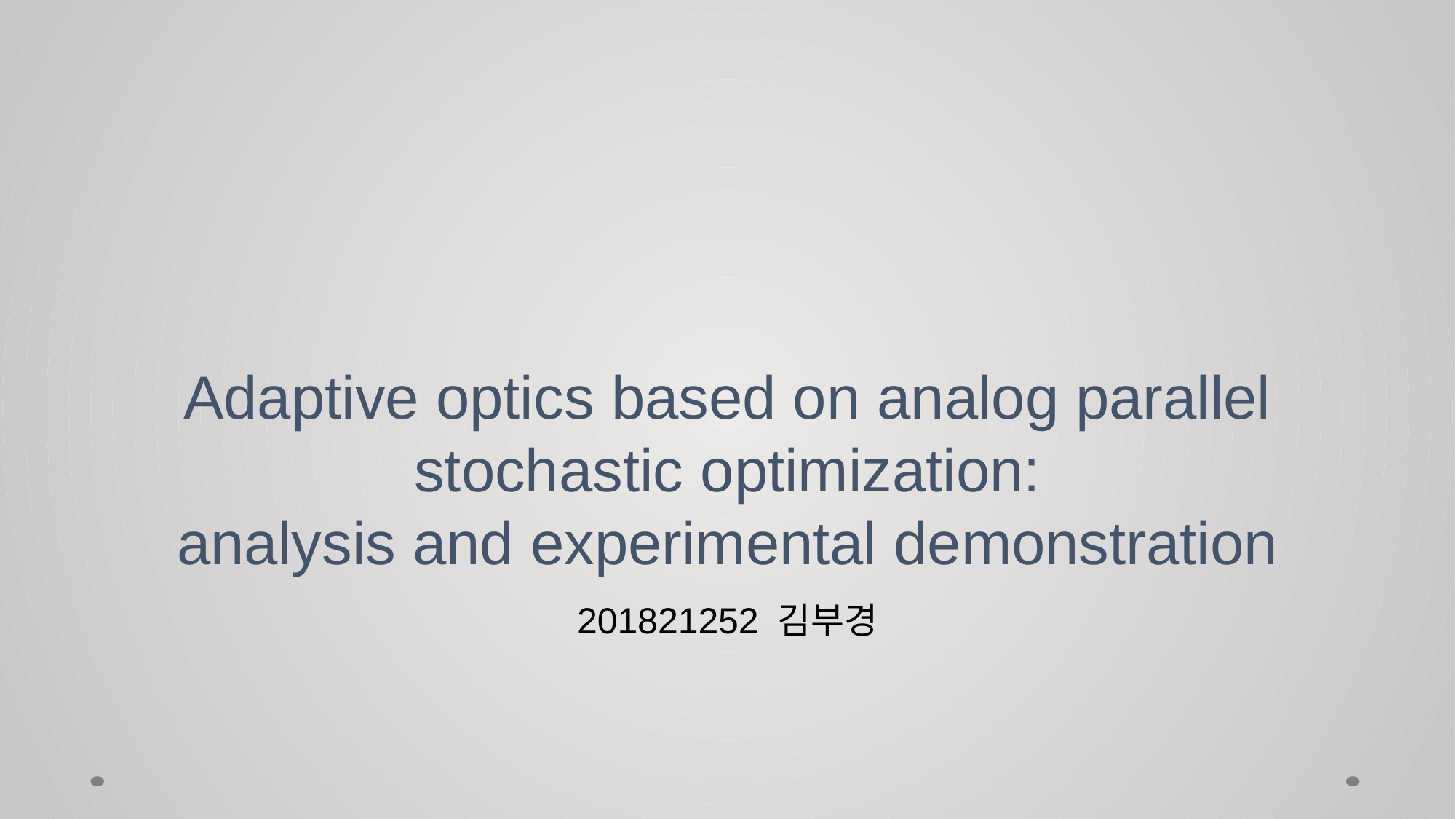

# Adaptive optics based on analog parallel stochastic optimization: analysis and experimental demonstration
201821252 김부경